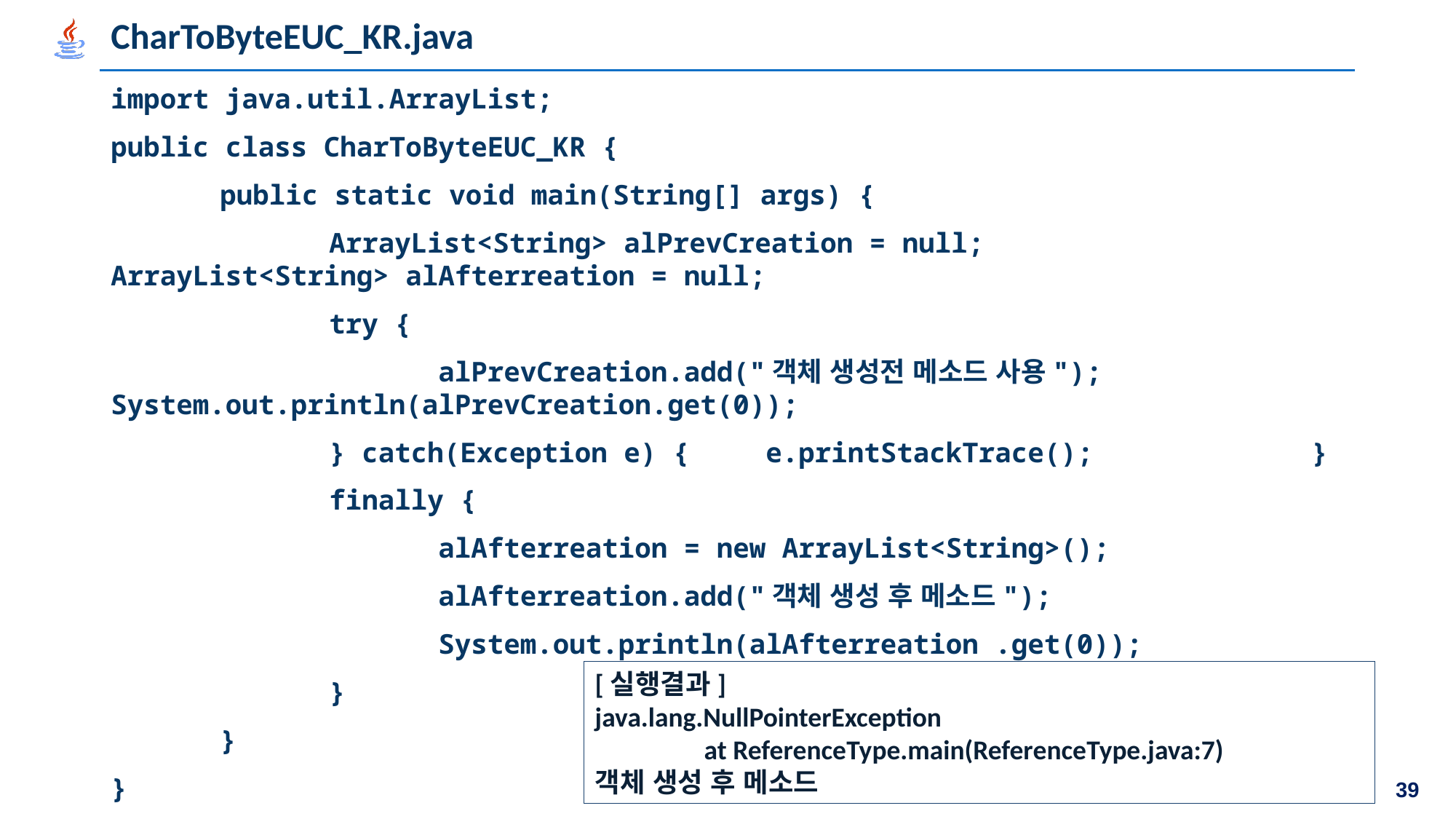

# CharToByteEUC_KR.java
import java.util.ArrayList;
public class CharToByteEUC_KR {
	public static void main(String[] args) {
		ArrayList<String> alPrevCreation = null;      ArrayList<String> alAfterreation = null;
		try {
			alPrevCreation.add("객체 생성전 메소드 사용"); 	System.out.println(alPrevCreation.get(0));
		} catch(Exception e) {	e.printStackTrace();		}
		finally {
			alAfterreation = new ArrayList<String>();
			alAfterreation.add("객체 생성 후 메소드");
			System.out.println(alAfterreation .get(0));
		}
	}
}
[실행결과]
java.lang.NullPointerException
	at ReferenceType.main(ReferenceType.java:7)
객체 생성 후 메소드
39